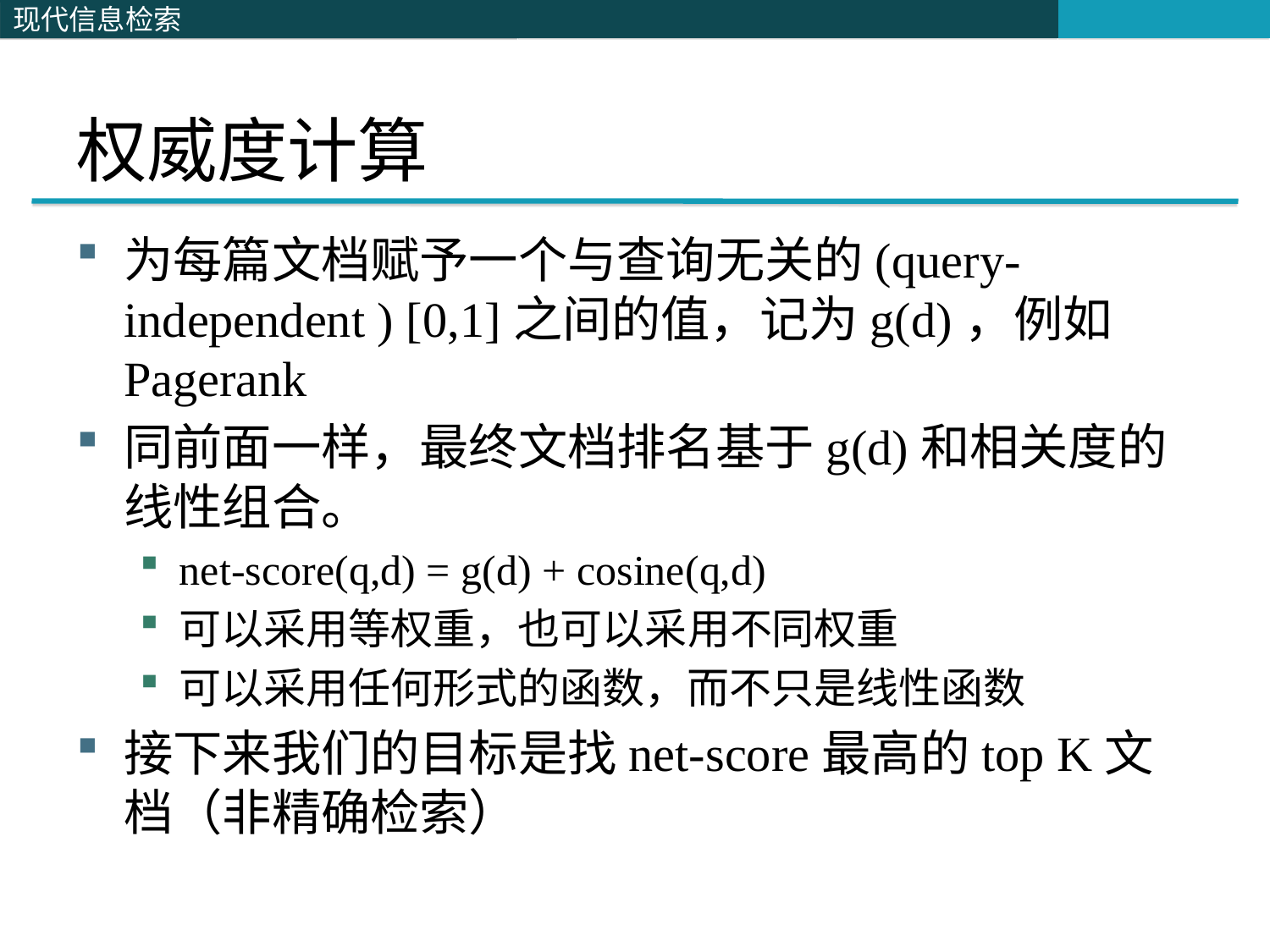

# 权威度计算
为每篇文档赋予一个与查询无关的(query-independent ) [0,1]之间的值，记为g(d)，例如Pagerank
同前面一样，最终文档排名基于g(d)和相关度的线性组合。
net-score(q,d) = g(d) + cosine(q,d)
可以采用等权重，也可以采用不同权重
可以采用任何形式的函数，而不只是线性函数
接下来我们的目标是找net-score最高的top K文档（非精确检索）